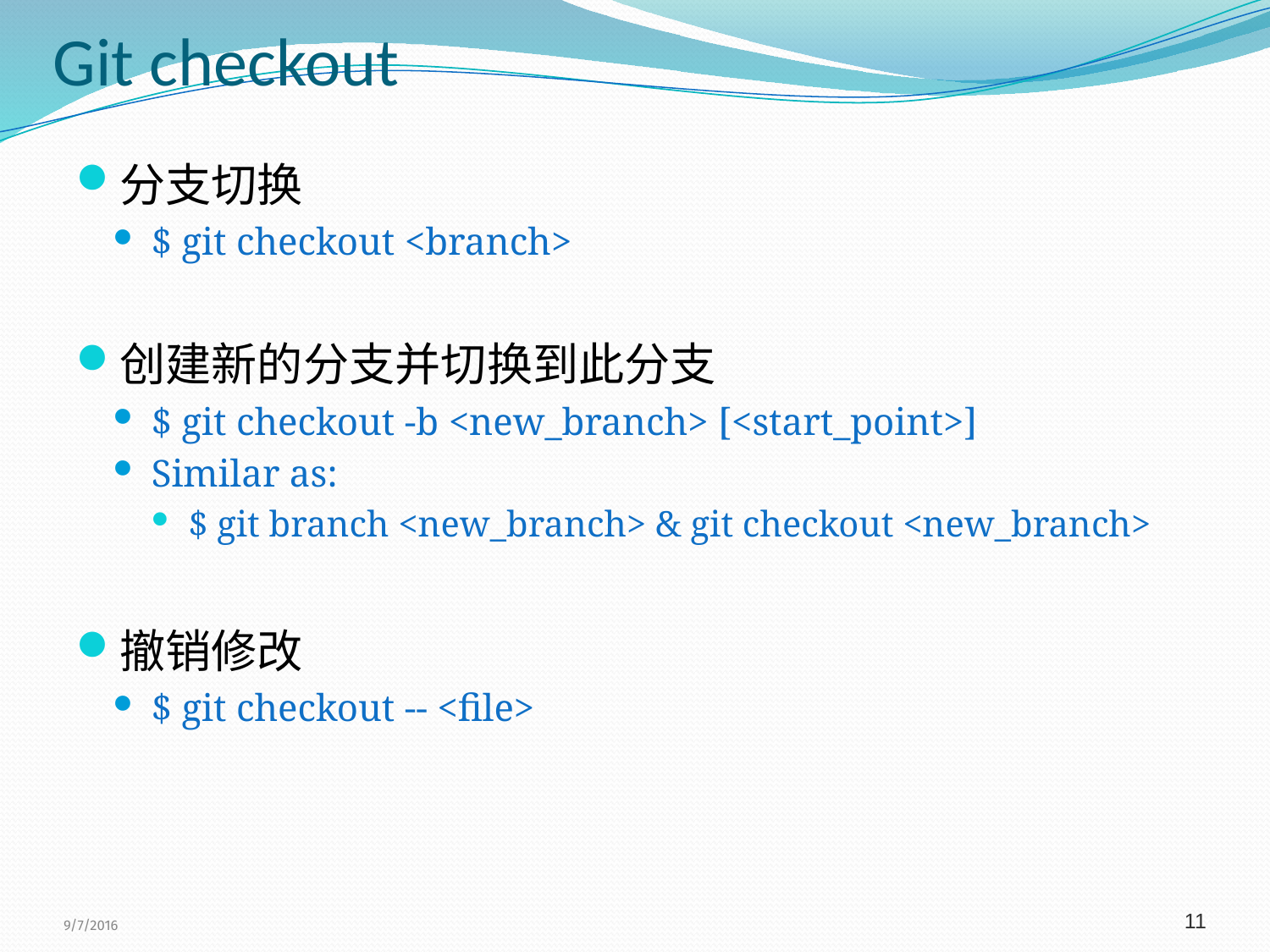

# Git checkout
分支切换
$ git checkout <branch>

创建新的分支并切换到此分支
$ git checkout -b <new_branch> [<start_point>]
Similar as:
$ git branch <new_branch> & git checkout <new_branch>

撤销修改
$ git checkout -- <file>

9/7/2016
11